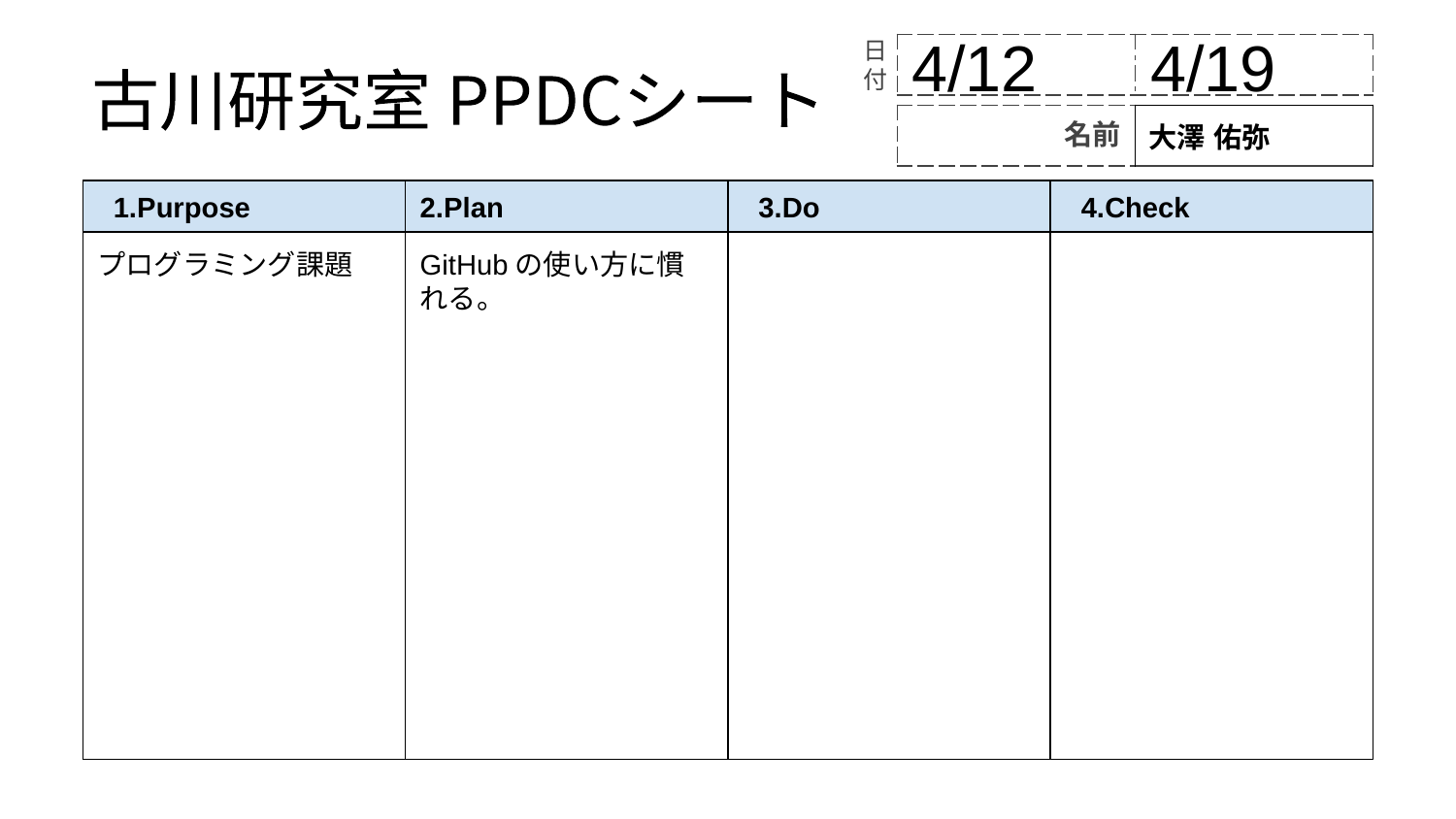

4/12
4/19
# 大澤 佑弥
プログラミング課題
GitHubの使い方に慣れる。